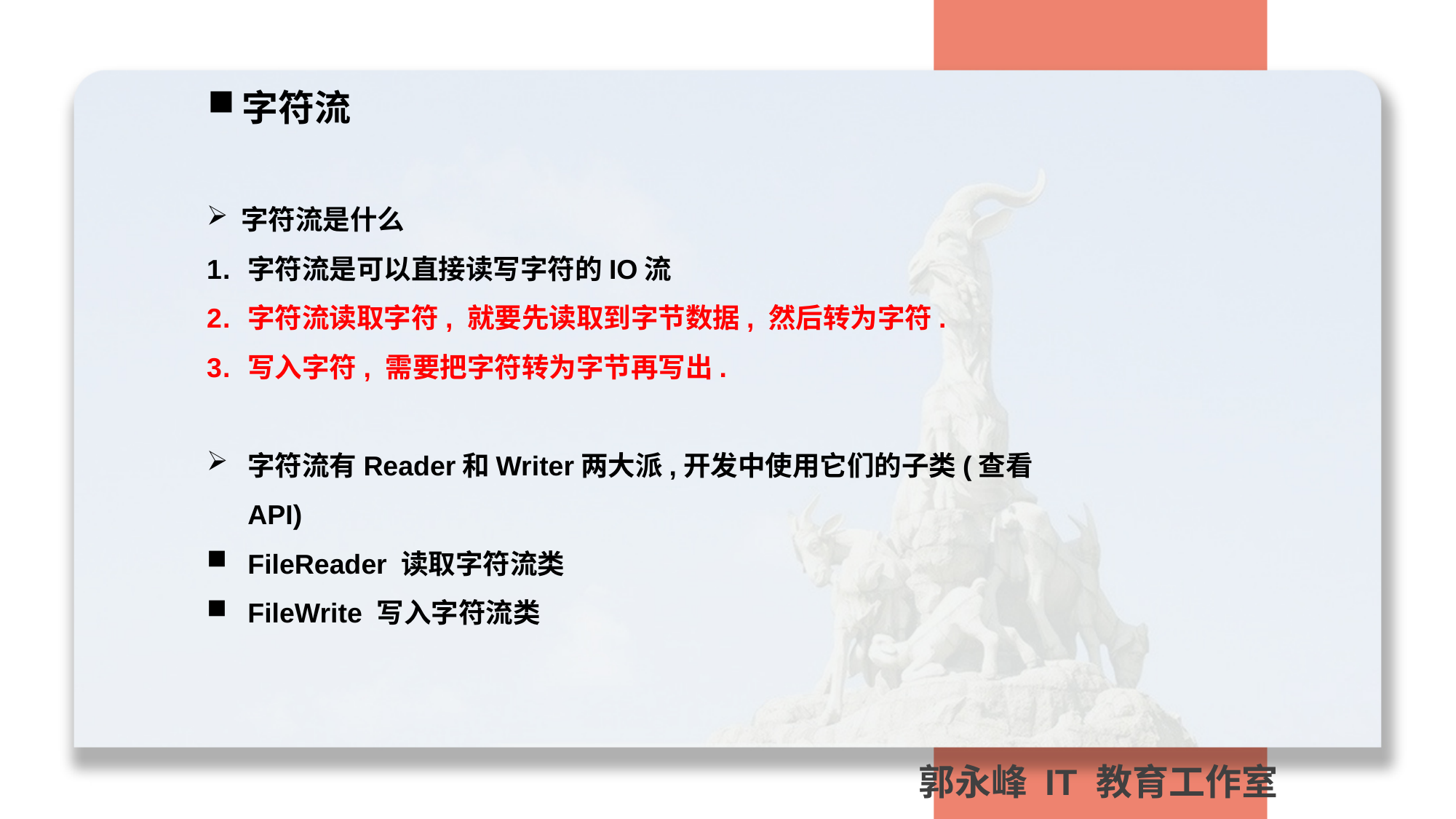

字符流
字符流是什么
字符流是可以直接读写字符的IO流
字符流读取字符, 就要先读取到字节数据, 然后转为字符.
写入字符, 需要把字符转为字节再写出.

字符流有Reader和Writer两大派,开发中使用它们的子类(查看API)
FileReader 读取字符流类
FileWrite 写入字符流类